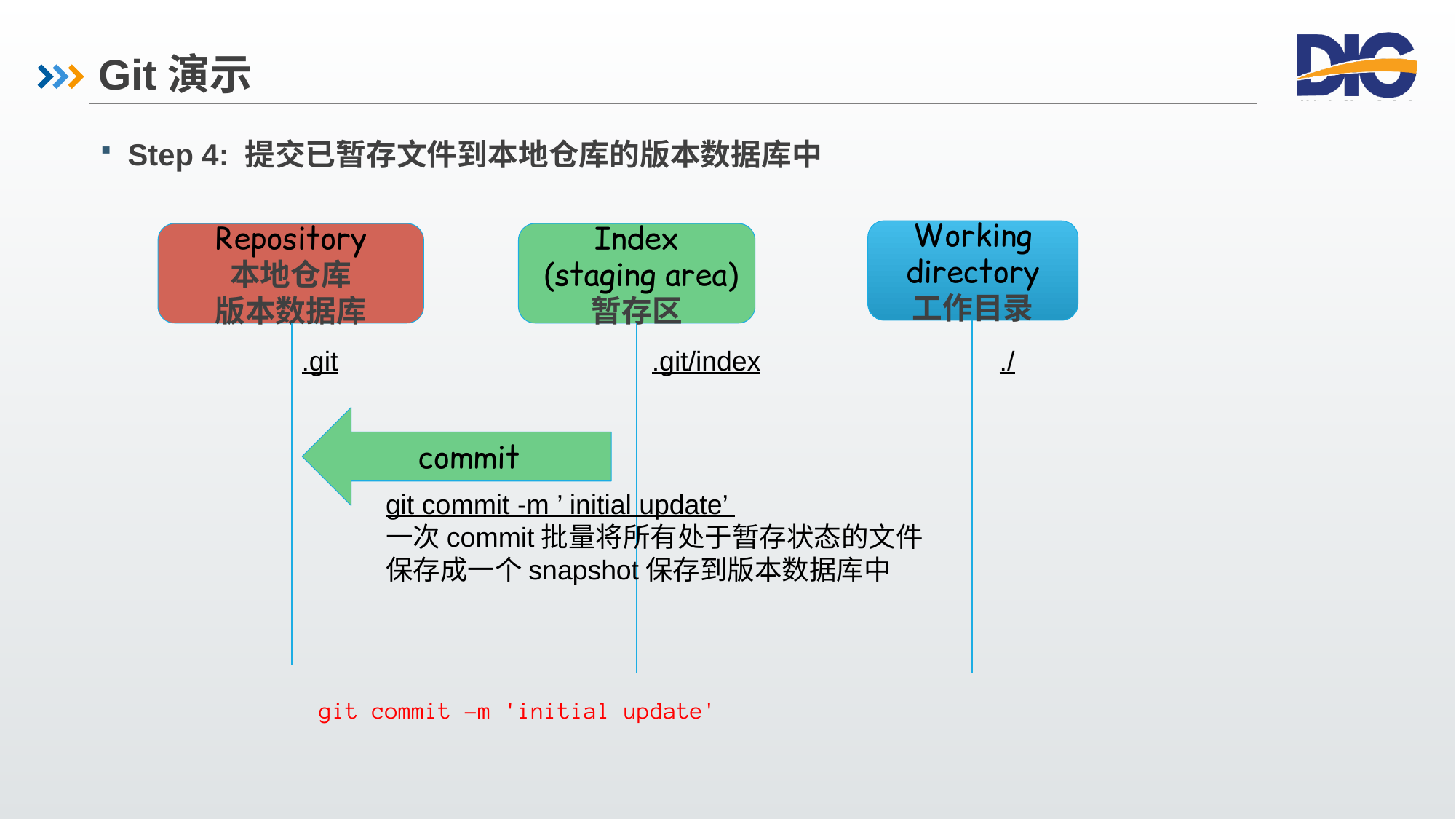

# Git演示
Step 4: 提交已暂存文件到本地仓库的版本数据库中

Working directory
工作目录
Repository
本地仓库
版本数据库
Index
 (staging area)
暂存区
.git
.git/index
./
commit
git commit -m ’ initial update’
一次commit批量将所有处于暂存状态的文件保存成一个snapshot保存到版本数据库中
git commit -m 'initial update'